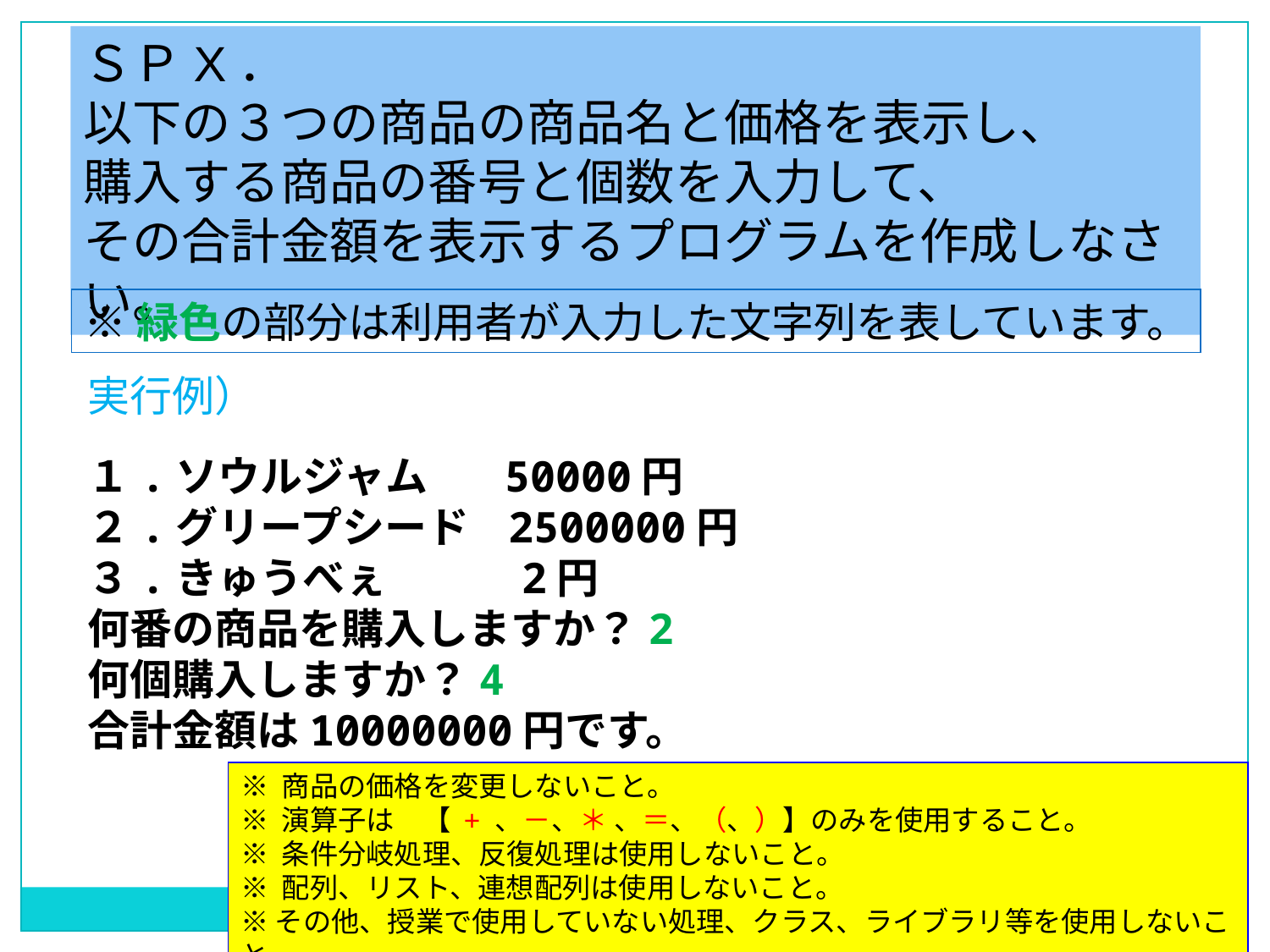

ＳＰX．
以下の３つの商品の商品名と価格を表示し、
購入する商品の番号と個数を入力して、
その合計金額を表示するプログラムを作成しなさい。
※緑色の部分は利用者が入力した文字列を表しています。
実行例）

１.ソウルジャム       50000円
２.グリープシード   2500000円
３.きゅうべぇ             2円
何番の商品を購入しますか？2
何個購入しますか？4
合計金額は10000000円です。
※ 商品の価格を変更しないこと。
※ 演算子は　【 + 、－、＊ 、＝、（、）】のみを使用すること。
※ 条件分岐処理、反復処理は使用しないこと。
※ 配列、リスト、連想配列は使用しないこと。
※ その他、授業で使用していない処理、クラス、ライブラリ等を使用しないこと。